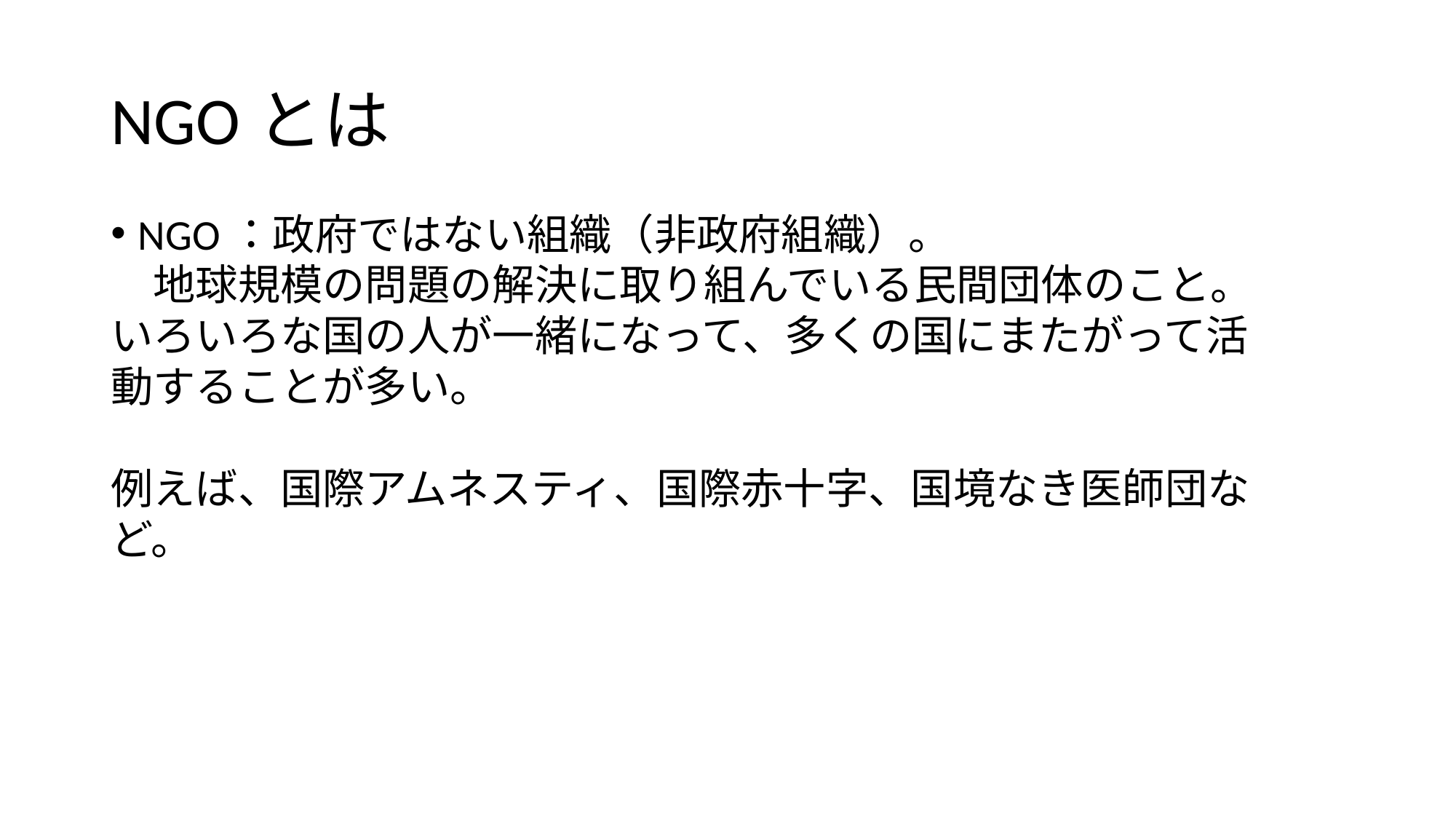

# NGOとは

NGO：政府ではない組織（非政府組織）。
　地球規模の問題の解決に取り組んでいる民間団体のこと。いろいろな国の人が一緒になって、多くの国にまたがって活動することが多い。

例えば、国際アムネスティ、国際赤十字、国境なき医師団など。